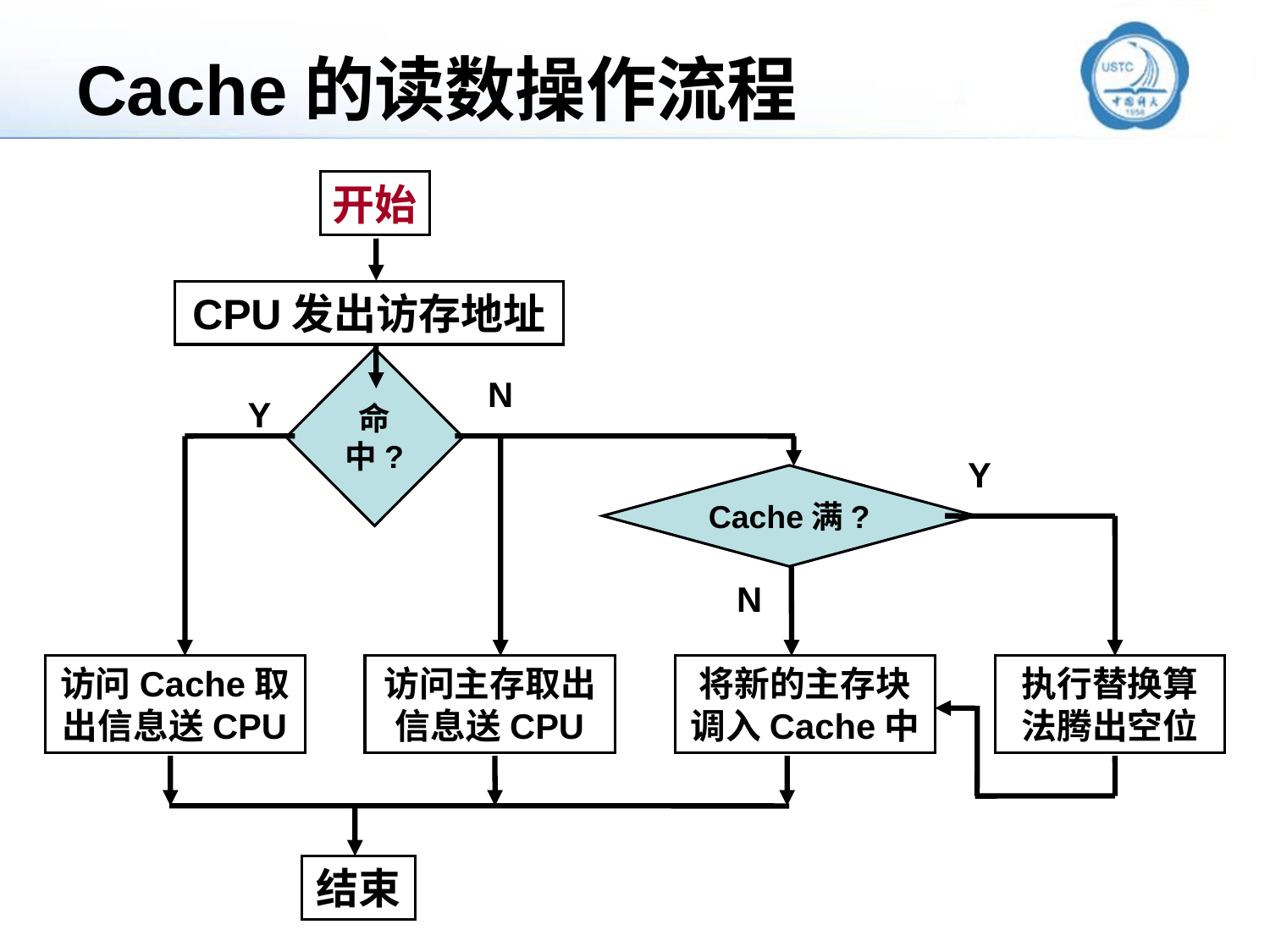

# Cache的读数操作流程
开始

CPU发出访存地址

N
Y
命中?

Y
Cache满?

N
访问Cache取出信息送CPU
访问主存取出信息送CPU
将新的主存块调入Cache中
执行替换算法腾出空位

结束